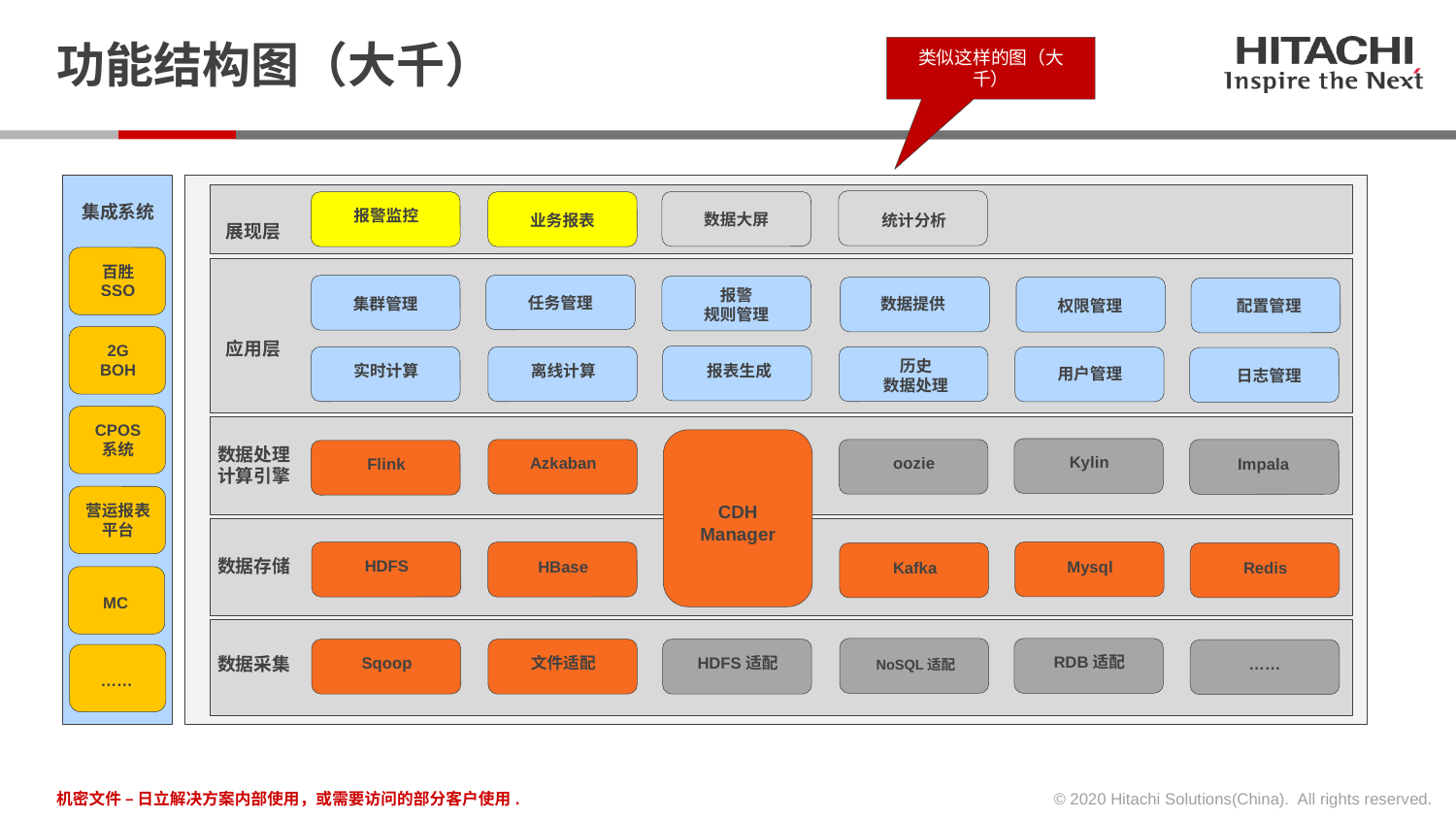

# 功能结构图（大千）
类似这样的图（大千）

展现层

数据处理
计算引擎

Kylin
Azkaban
oozie
Flink
Impala
CDH
Manager

数据存储
HDFS
Mysql
HBase
Kafka
Redis

RDB适配
数据采集
Sqoop
文件适配
HDFS适配
……
NoSQL适配

报警监控
业务报表

报警
规则管理

任务管理
集群管理
数据提供
权限管理
配置管理

应用层

历史
数据处理
实时计算
离线计算
报表生成
用户管理
日志管理

集成系统
数据大屏
统计分析

百胜
SSO

2G
BOH

CPOS
系统

营运报表
平台

MC

……